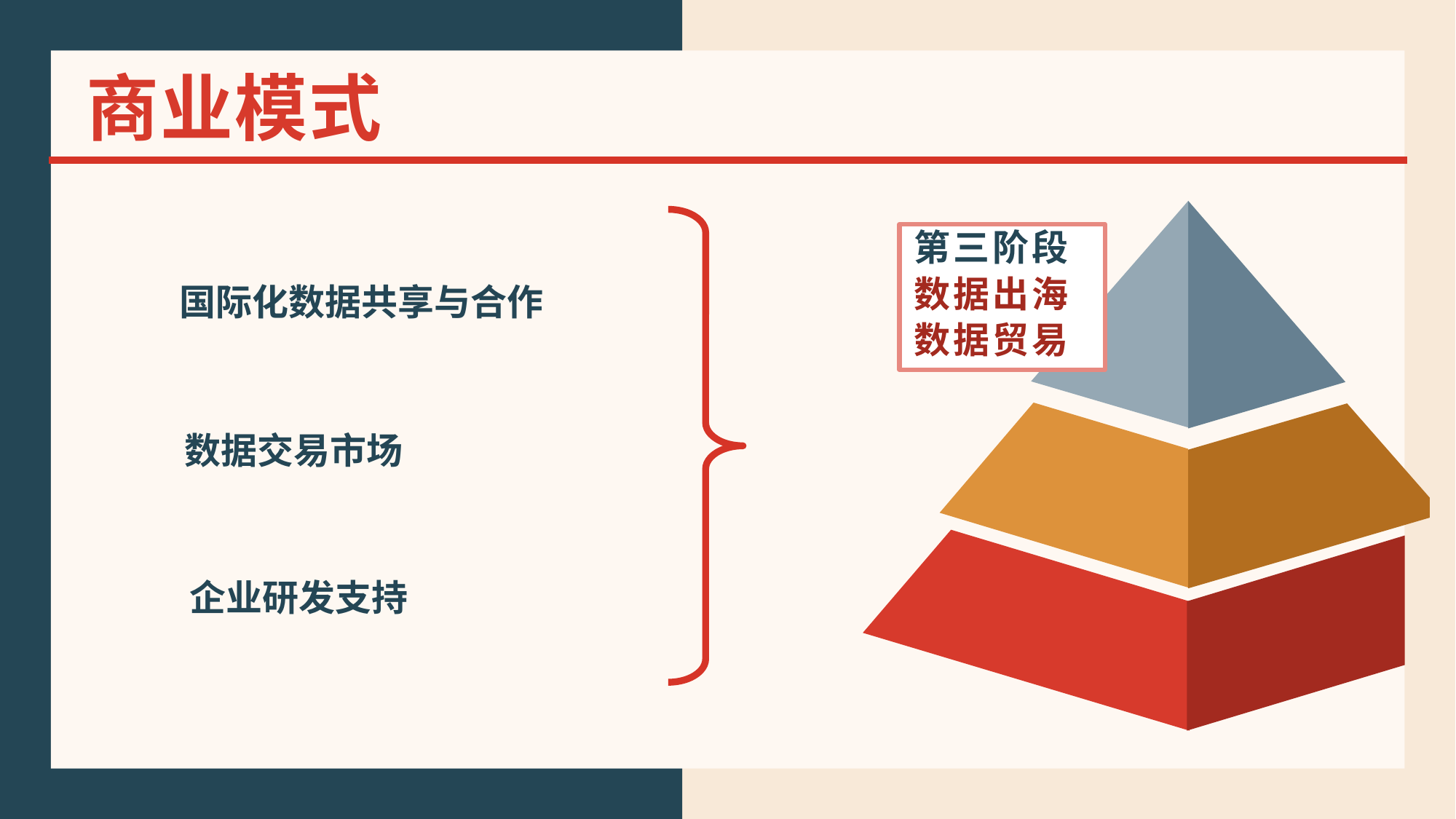

# 商业模式

第三阶段
数据出海
数据贸易
国际化数据共享与合作
数据交易市场
企业研发支持